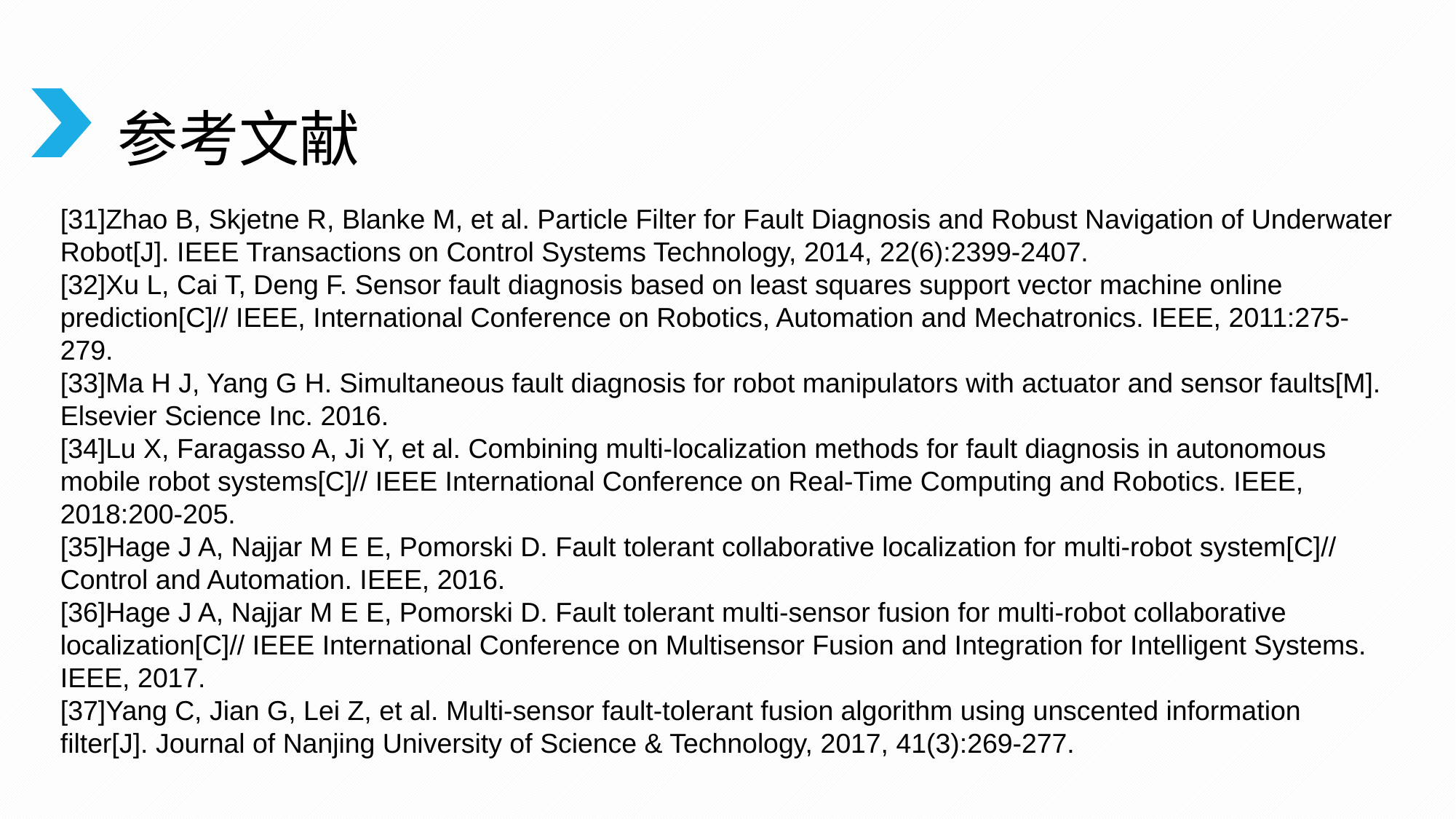

参考文献
[31]Zhao B, Skjetne R, Blanke M, et al. Particle Filter for Fault Diagnosis and Robust Navigation of Underwater Robot[J]. IEEE Transactions on Control Systems Technology, 2014, 22(6):2399-2407.
[32]Xu L, Cai T, Deng F. Sensor fault diagnosis based on least squares support vector machine online prediction[C]// IEEE, International Conference on Robotics, Automation and Mechatronics. IEEE, 2011:275-279.
[33]Ma H J, Yang G H. Simultaneous fault diagnosis for robot manipulators with actuator and sensor faults[M]. Elsevier Science Inc. 2016.
[34]Lu X, Faragasso A, Ji Y, et al. Combining multi-localization methods for fault diagnosis in autonomous mobile robot systems[C]// IEEE International Conference on Real-Time Computing and Robotics. IEEE, 2018:200-205.
[35]Hage J A, Najjar M E E, Pomorski D. Fault tolerant collaborative localization for multi-robot system[C]// Control and Automation. IEEE, 2016.
[36]Hage J A, Najjar M E E, Pomorski D. Fault tolerant multi-sensor fusion for multi-robot collaborative localization[C]// IEEE International Conference on Multisensor Fusion and Integration for Intelligent Systems. IEEE, 2017.
[37]Yang C, Jian G, Lei Z, et al. Multi-sensor fault-tolerant fusion algorithm using unscented information filter[J]. Journal of Nanjing University of Science & Technology, 2017, 41(3):269-277.